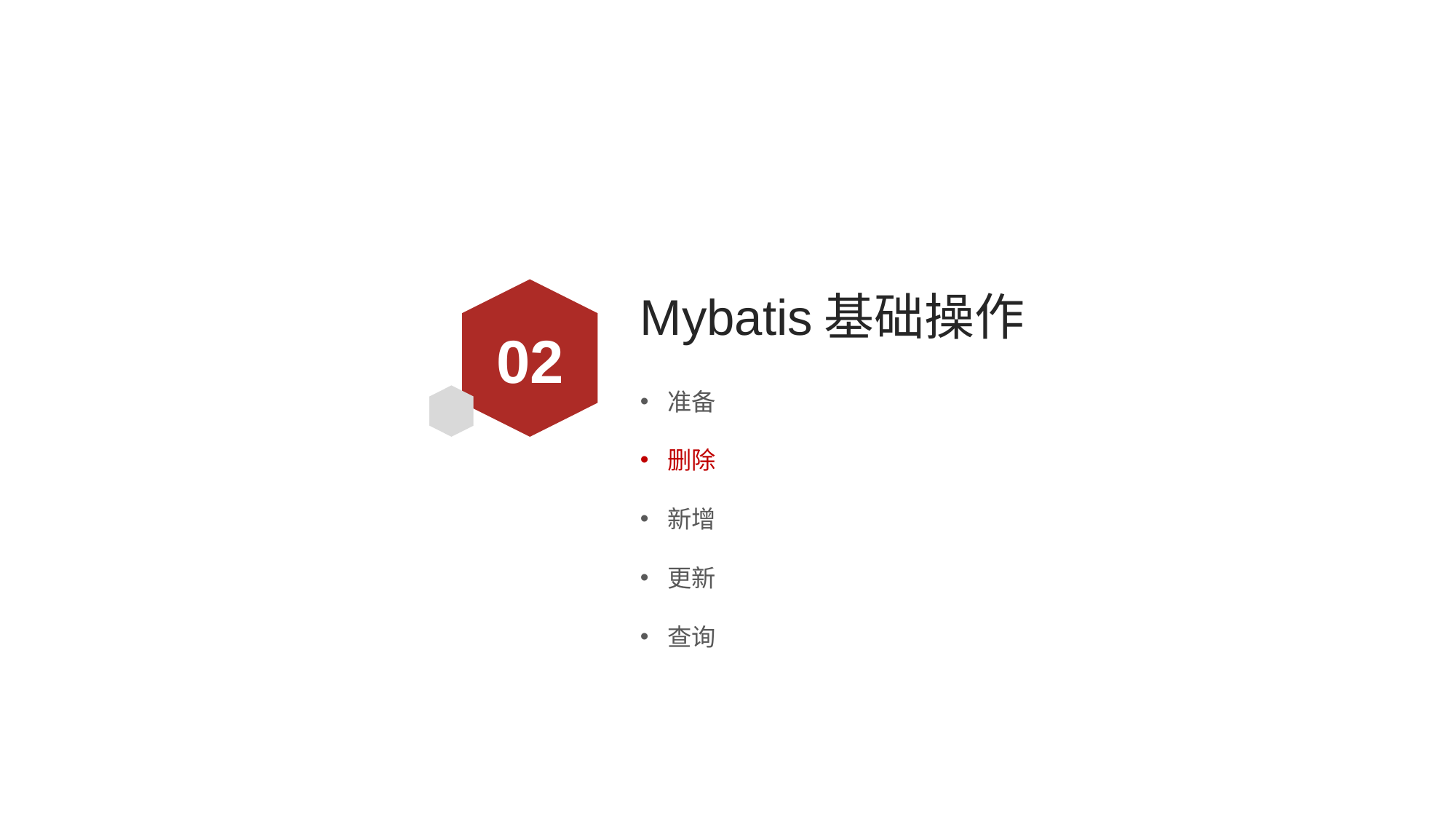

# Mybatis基础操作
02
准备
删除
新增
更新
查询